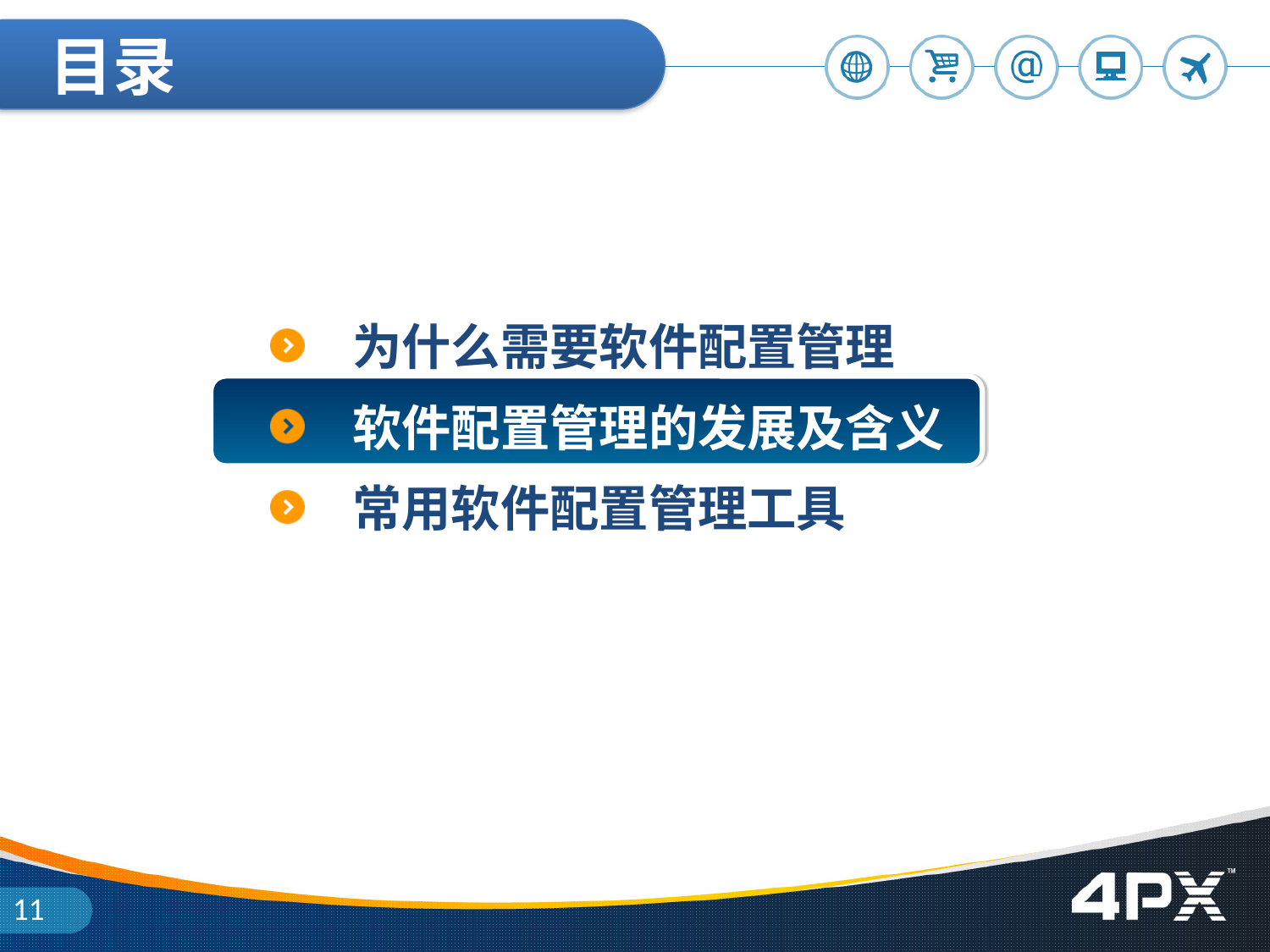

目录
  为什么需要软件配置管理
  软件配置管理的发展及含义
  常用软件配置管理工具

11